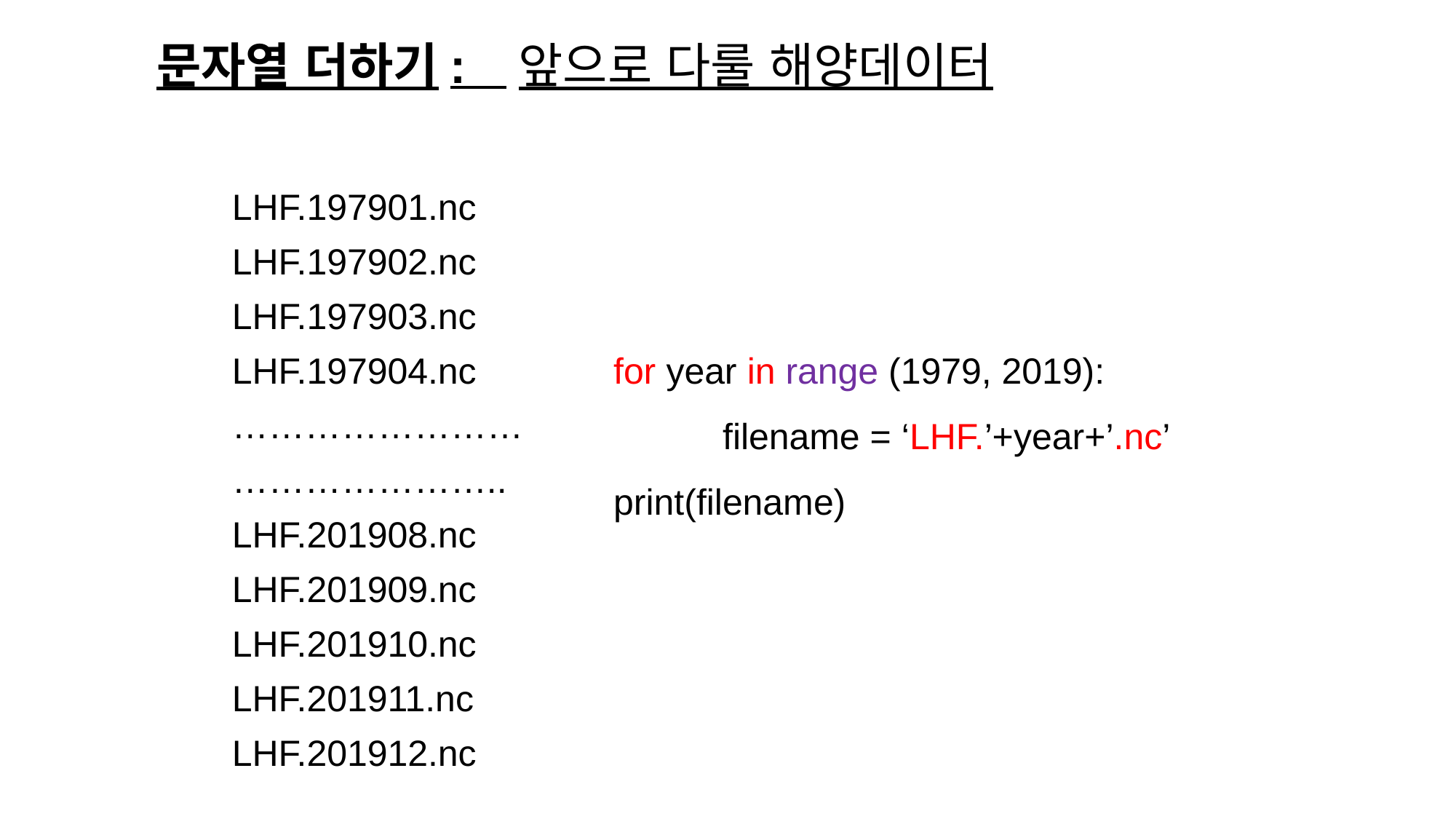

# 문자열 더하기:   앞으로 다룰 해양데이터
LHF.197901.nc
LHF.197902.nc
LHF.197903.nc
LHF.197904.nc
……………………
…………………..
LHF.201908.nc
LHF.201909.nc
LHF.201910.nc
LHF.201911.nc
LHF.201912.nc

for year in range (1979, 2019):
	filename = ‘LHF.’+year+’.nc’
print(filename)